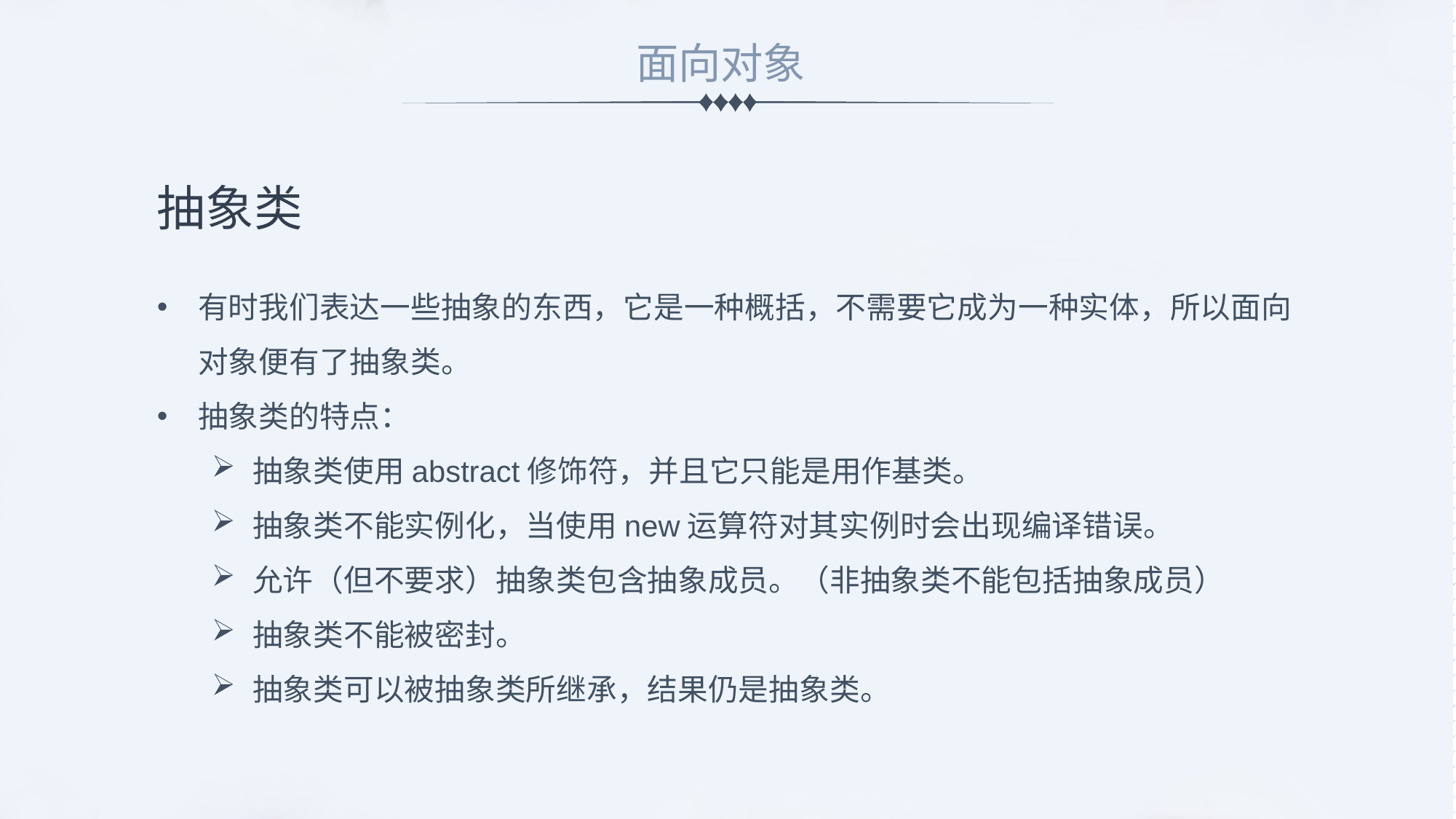

抽象类
有时我们表达一些抽象的东西，它是一种概括，不需要它成为一种实体，所以面向对象便有了抽象类。
抽象类的特点：
抽象类使用abstract修饰符，并且它只能是用作基类。
抽象类不能实例化，当使用new运算符对其实例时会出现编译错误。
允许（但不要求）抽象类包含抽象成员。（非抽象类不能包括抽象成员）
抽象类不能被密封。
抽象类可以被抽象类所继承，结果仍是抽象类。